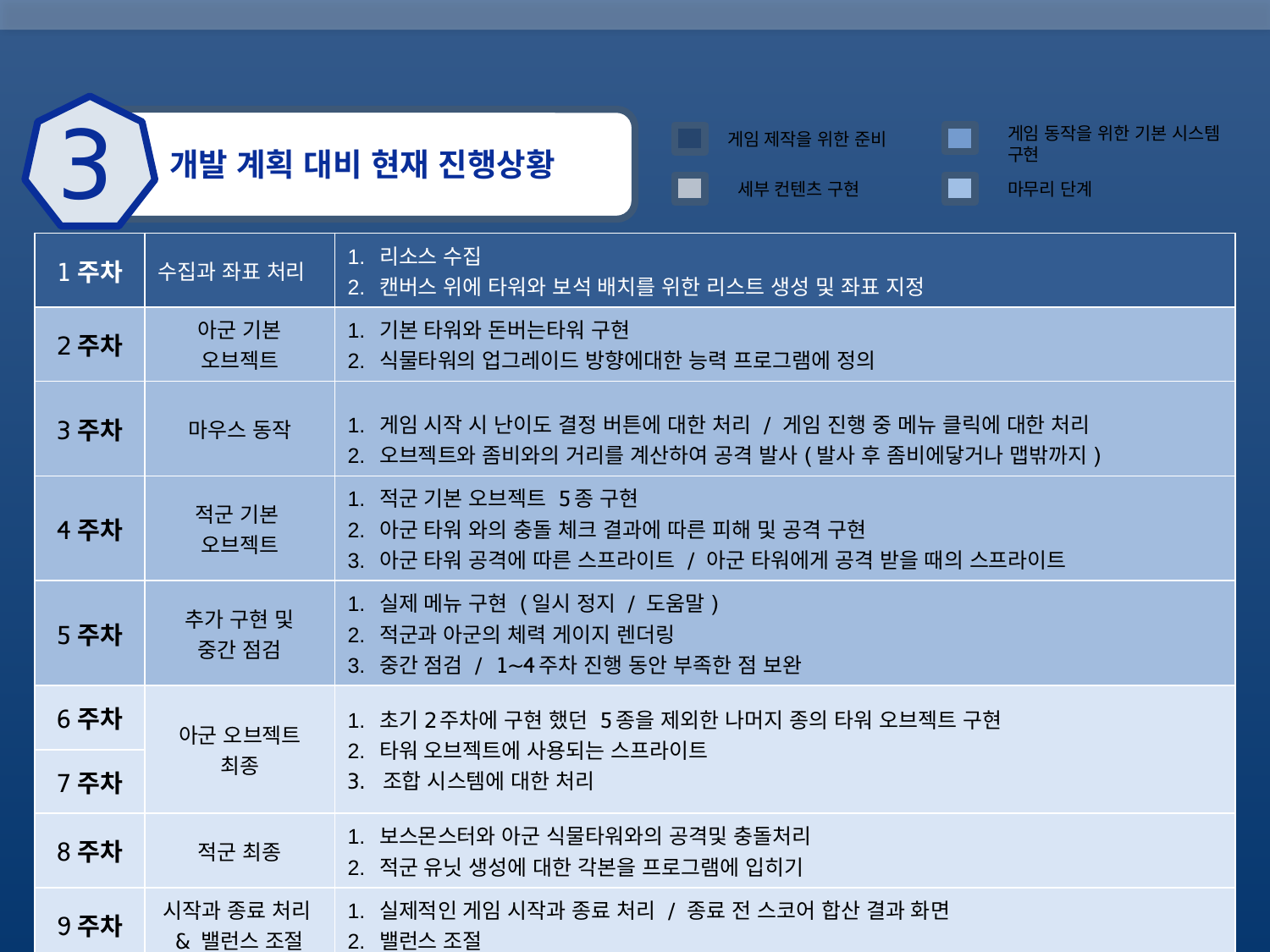

3
개발 계획 대비 현재 진행상황
게임 동작을 위한 기본 시스템 구현
게임 제작을 위한 준비

세부 컨텐츠 구현
마무리 단계

| 1주차 | 수집과 좌표 처리 | 리소스 수집 캔버스 위에 타워와 보석 배치를 위한 리스트 생성 및 좌표 지정 |
| --- | --- | --- |
| 2주차 | 아군 기본 오브젝트 | 기본 타워와 돈버는타워 구현 식물타워의 업그레이드 방향에대한 능력 프로그램에 정의 |
| 3주차 | 마우스 동작 | 게임 시작 시 난이도 결정 버튼에 대한 처리 / 게임 진행 중 메뉴 클릭에 대한 처리 오브젝트와 좀비와의 거리를 계산하여 공격 발사(발사 후 좀비에닿거나 맵밖까지) |
| 4주차 | 적군 기본 오브젝트 | 적군 기본 오브젝트 5종 구현 아군 타워 와의 충돌 체크 결과에 따른 피해 및 공격 구현 아군 타워 공격에 따른 스프라이트 / 아군 타워에게 공격 받을 때의 스프라이트 |
| 5주차 | 추가 구현 및 중간 점검 | 실제 메뉴 구현 (일시 정지 / 도움말) 적군과 아군의 체력 게이지 렌더링 중간 점검 / 1~4주차 진행 동안 부족한 점 보완 |
| 6주차 | 아군 오브젝트 최종 | 초기2주차에 구현 했던 5종을 제외한 나머지 종의 타워 오브젝트 구현 타워 오브젝트에 사용되는 스프라이트 3. 조합 시스템에 대한 처리 |
| 7주차 |  |  |
| 8주차 | 적군 최종 | 보스몬스터와 아군 식물타워와의 공격및 충돌처리 적군 유닛 생성에 대한 각본을 프로그램에 입히기 |
| 9주차 | 시작과 종료 처리 & 밸런스 조절 | 실제적인 게임 시작과 종료 처리 / 종료 전 스코어 합산 결과 화면 밸런스 조절 |
| 10주차 | 마무리 | 최종 점검 및 릴리즈 |